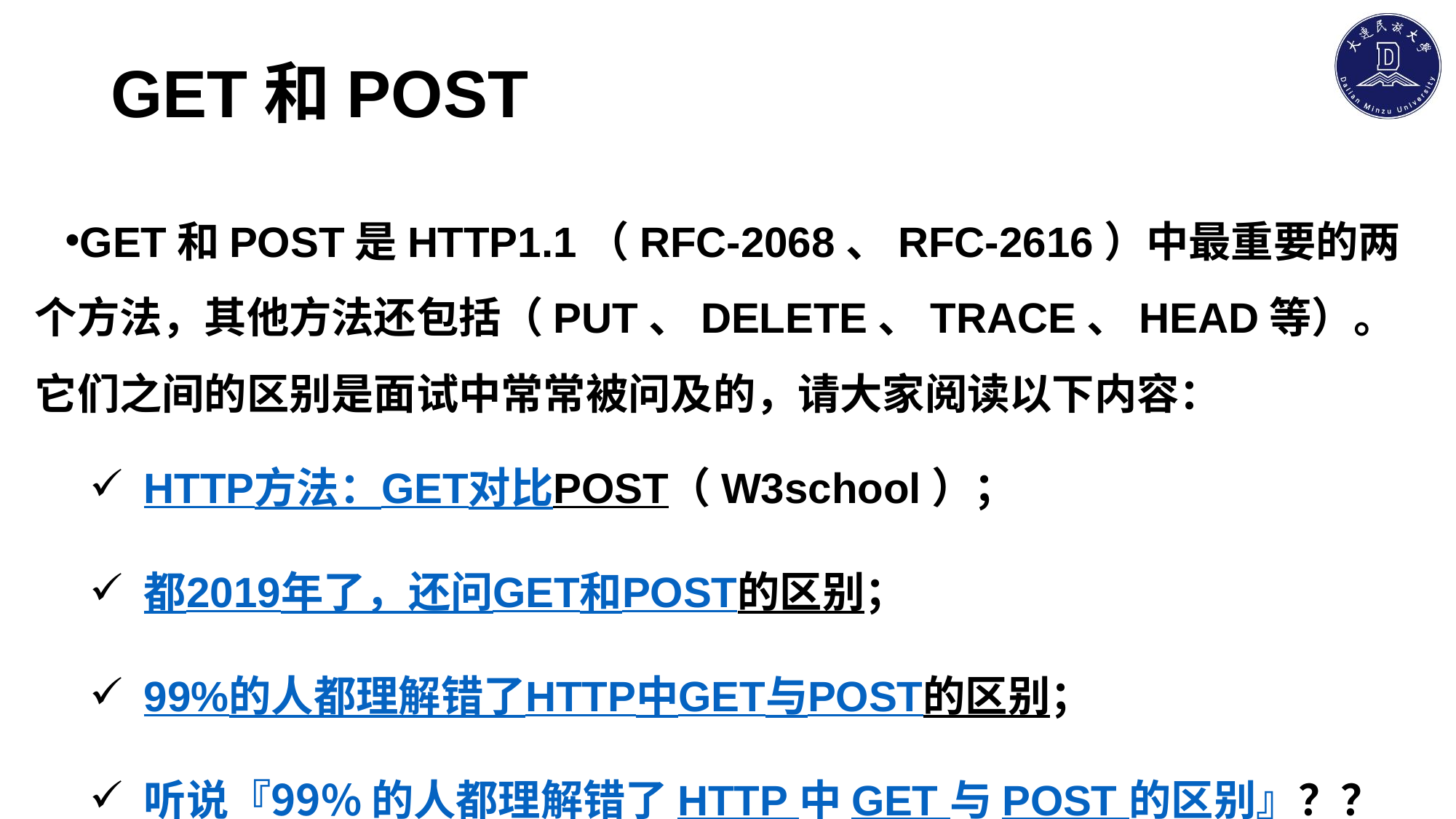

# GET和POST
GET和POST是HTTP1.1（RFC-2068、RFC-2616）中最重要的两个方法，其他方法还包括（PUT、DELETE、TRACE、HEAD等）。它们之间的区别是面试中常常被问及的，请大家阅读以下内容：
HTTP方法：GET对比POST（W3school）；
都2019年了，还问GET和POST的区别；
99%的人都理解错了HTTP中GET与POST的区别；
听说『99% 的人都理解错了 HTTP 中 GET 与 POST 的区别』？？。